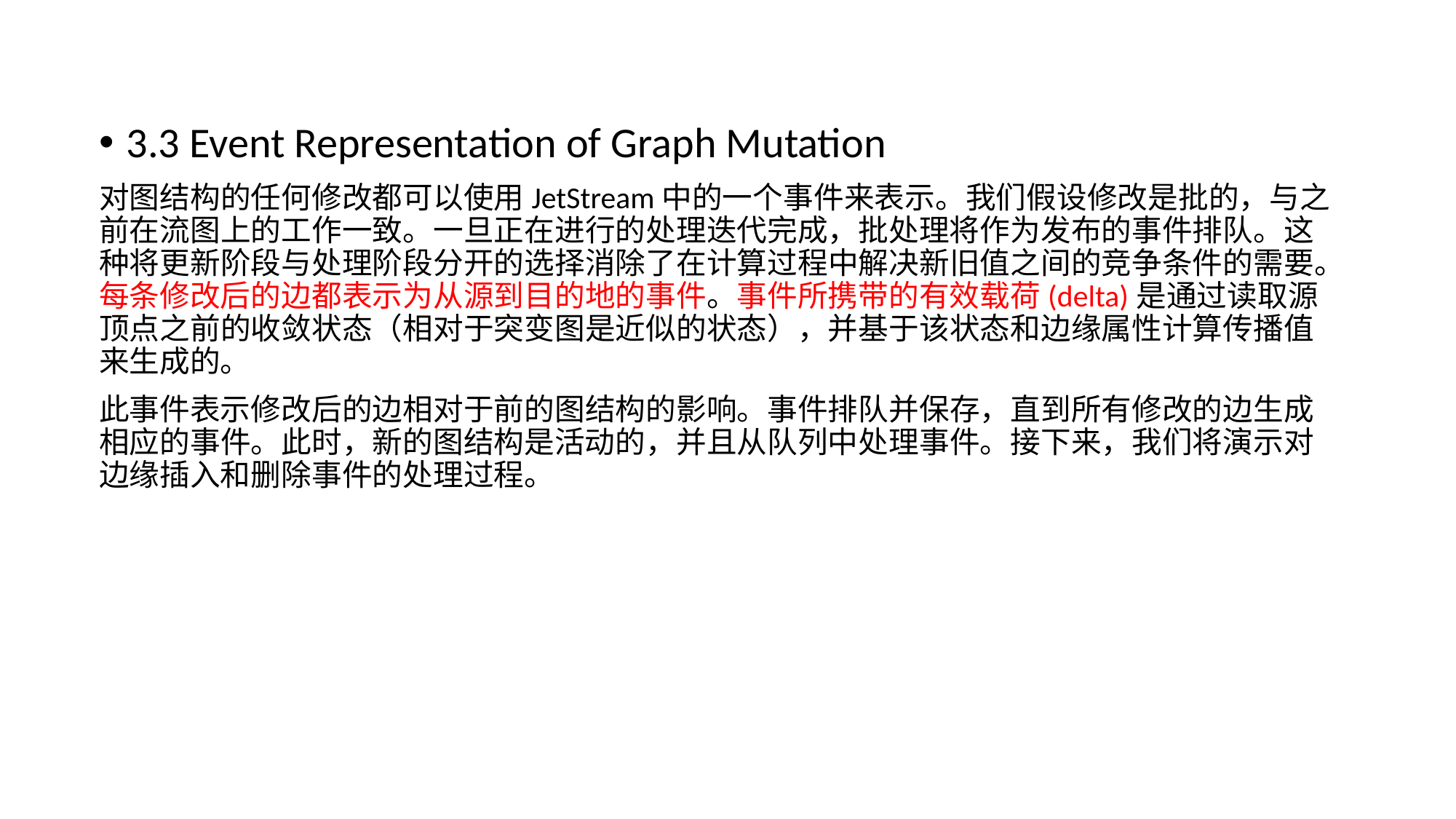

3.3 Event Representation of Graph Mutation
对图结构的任何修改都可以使用JetStream中的一个事件来表示。我们假设修改是批的，与之前在流图上的工作一致。一旦正在进行的处理迭代完成，批处理将作为发布的事件排队。这种将更新阶段与处理阶段分开的选择消除了在计算过程中解决新旧值之间的竞争条件的需要。每条修改后的边都表示为从源到目的地的事件。事件所携带的有效载荷(delta)是通过读取源顶点之前的收敛状态（相对于突变图是近似的状态），并基于该状态和边缘属性计算传播值来生成的。
此事件表示修改后的边相对于前的图结构的影响。事件排队并保存，直到所有修改的边生成相应的事件。此时，新的图结构是活动的，并且从队列中处理事件。接下来，我们将演示对边缘插入和删除事件的处理过程。